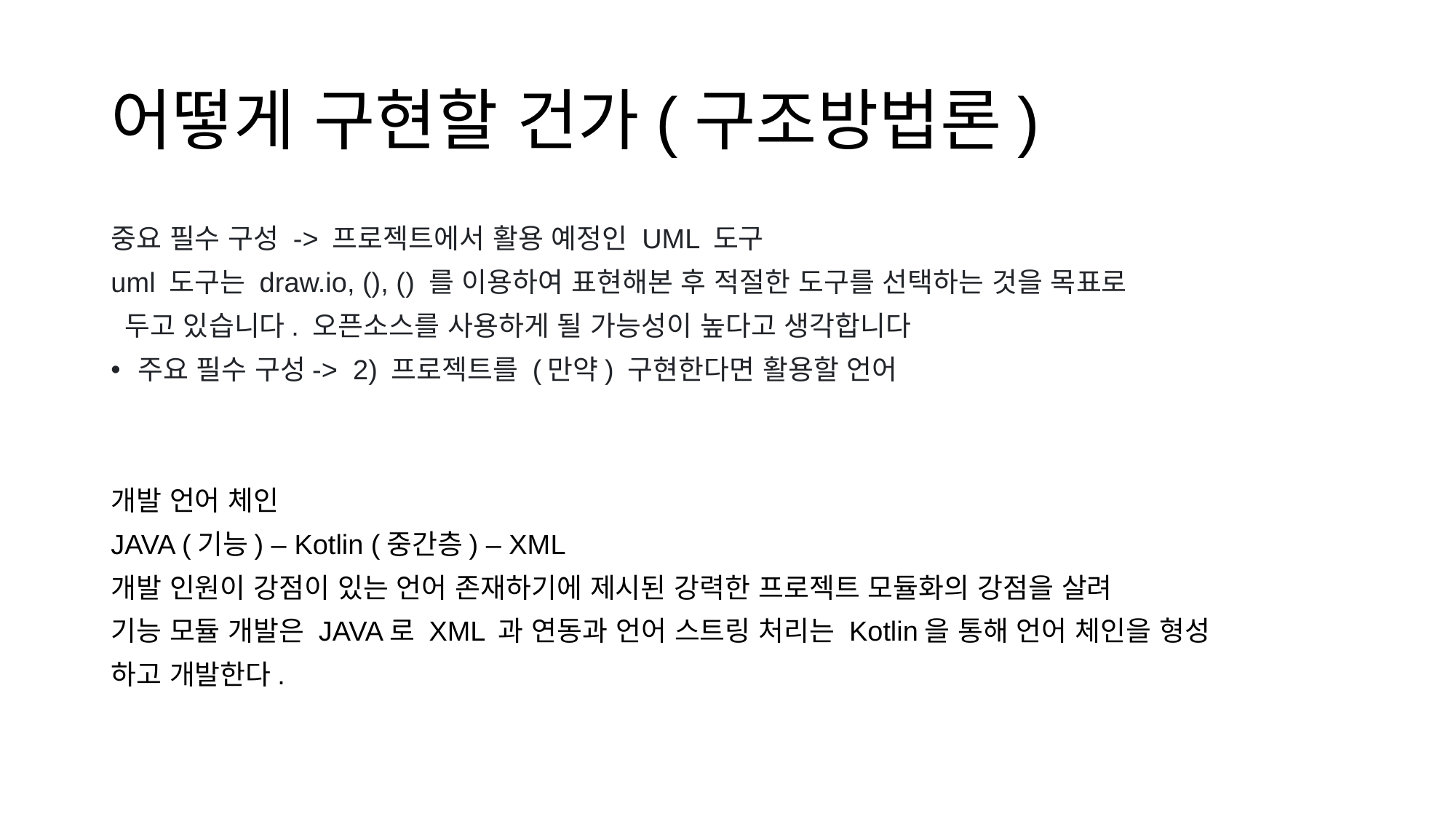

# 어떻게 구현할 건가(구조방법론)
중요 필수 구성 -> 프로젝트에서 활용 예정인 UML 도구
uml 도구는 draw.io, (), () 를 이용하여 표현해본 후 적절한 도구를 선택하는 것을 목표로
 두고 있습니다. 오픈소스를 사용하게 될 가능성이 높다고 생각합니다
주요 필수 구성->  2) 프로젝트를 (만약) 구현한다면 활용할 언어

개발 언어 체인
JAVA (기능) – Kotlin (중간층) – XML
개발 인원이 강점이 있는 언어 존재하기에 제시된 강력한 프로젝트 모듈화의 강점을 살려
기능 모듈 개발은 JAVA로 XML 과 연동과 언어 스트링 처리는 Kotlin을 통해 언어 체인을 형성
하고 개발한다.